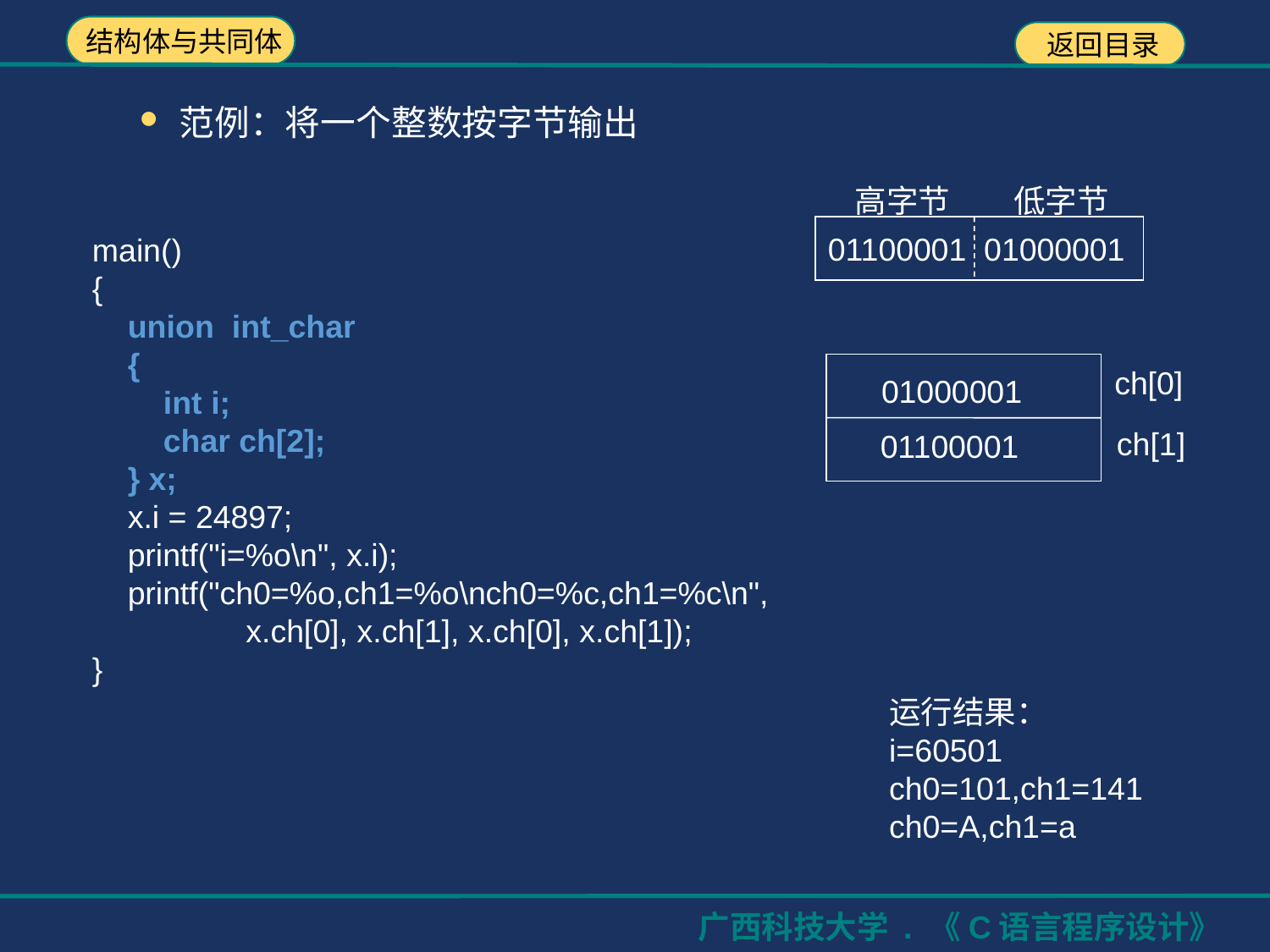

范例：将一个整数按字节输出
高字节
低字节
01100001  01000001

ch[0]
01000001

ch[1]
01100001
main()
{
    union  int_char
    {
        int i;
        char ch[2];
    } x;
    x.i = 24897;
    printf("i=%o\n", x.i);
    printf("ch0=%o,ch1=%o\nch0=%c,ch1=%c\n",
	   x.ch[0], x.ch[1], x.ch[0], x.ch[1]);
}
运行结果：
i=60501
ch0=101,ch1=141
ch0=A,ch1=a